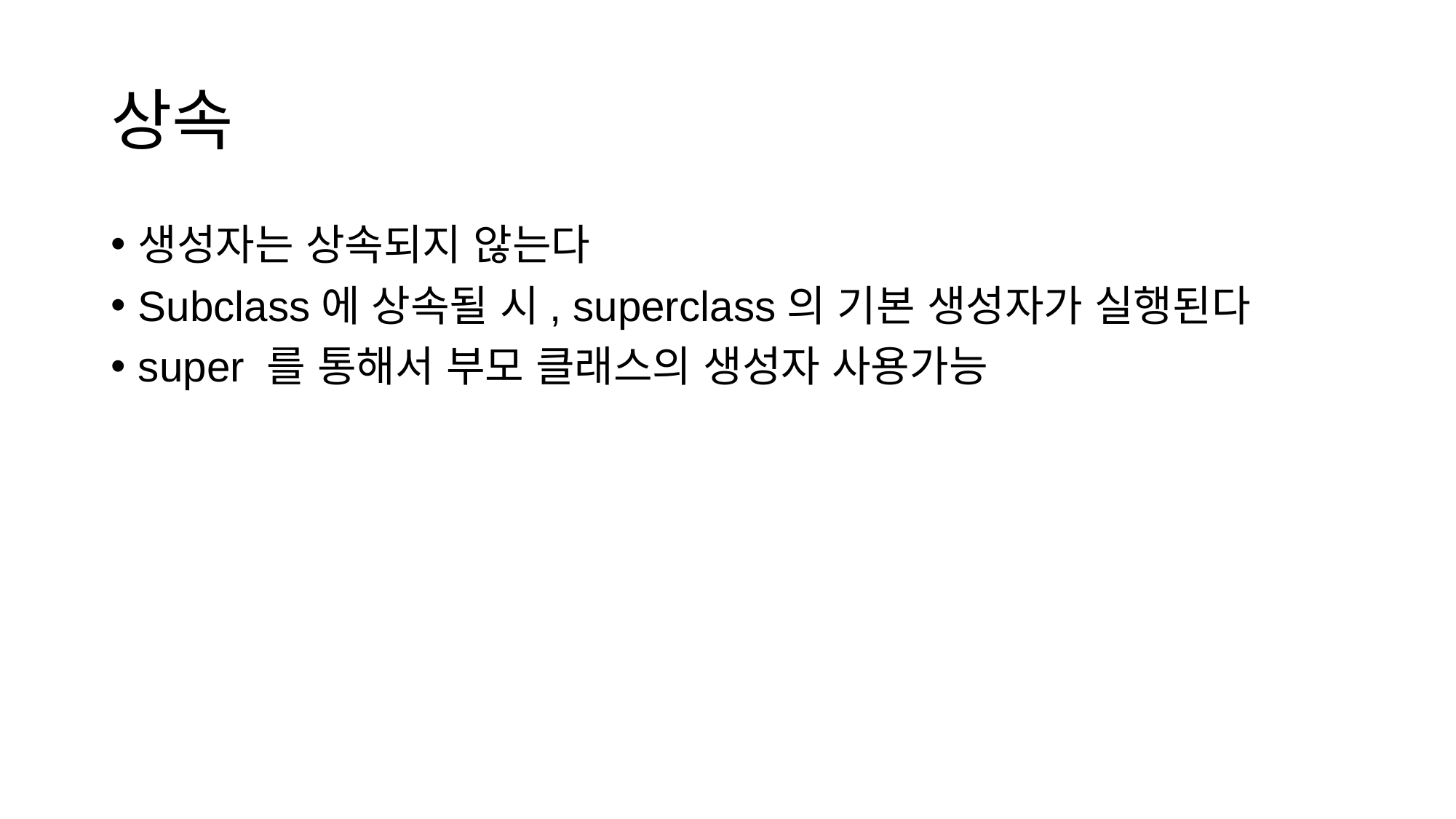

# 상속
생성자는 상속되지 않는다
Subclass에 상속될 시, superclass의 기본 생성자가 실행된다
super 를 통해서 부모 클래스의 생성자 사용가능